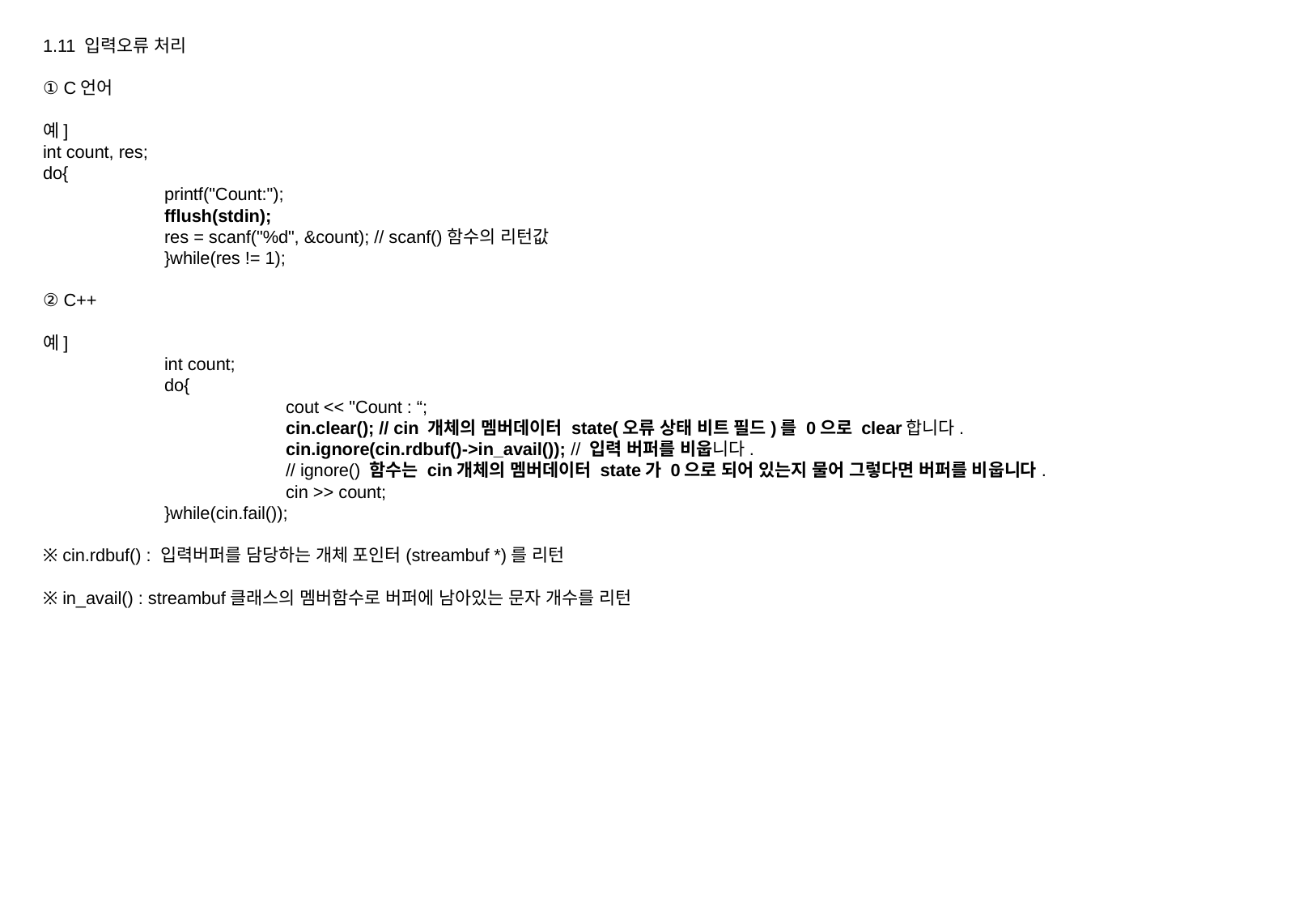

1.11 입력오류 처리

① C언어

예]
int count, res;
do{
	printf("Count:");
	fflush(stdin);
	res = scanf("%d", &count); // scanf()함수의 리턴값
	}while(res != 1);

② C++

예]
	int count;
	do{
		cout << "Count : “;
		cin.clear(); // cin 개체의 멤버데이터 state(오류 상태 비트 필드)를 0으로 clear합니다.
		cin.ignore(cin.rdbuf()->in_avail()); // 입력 버퍼를 비웁니다.
		// ignore() 함수는 cin개체의 멤버데이터 state가 0으로 되어 있는지 물어 그렇다면 버퍼를 비웁니다.
		cin >> count;
	}while(cin.fail());

※ cin.rdbuf() : 입력버퍼를 담당하는 개체 포인터(streambuf *)를 리턴

※ in_avail() : streambuf클래스의 멤버함수로 버퍼에 남아있는 문자 개수를 리턴